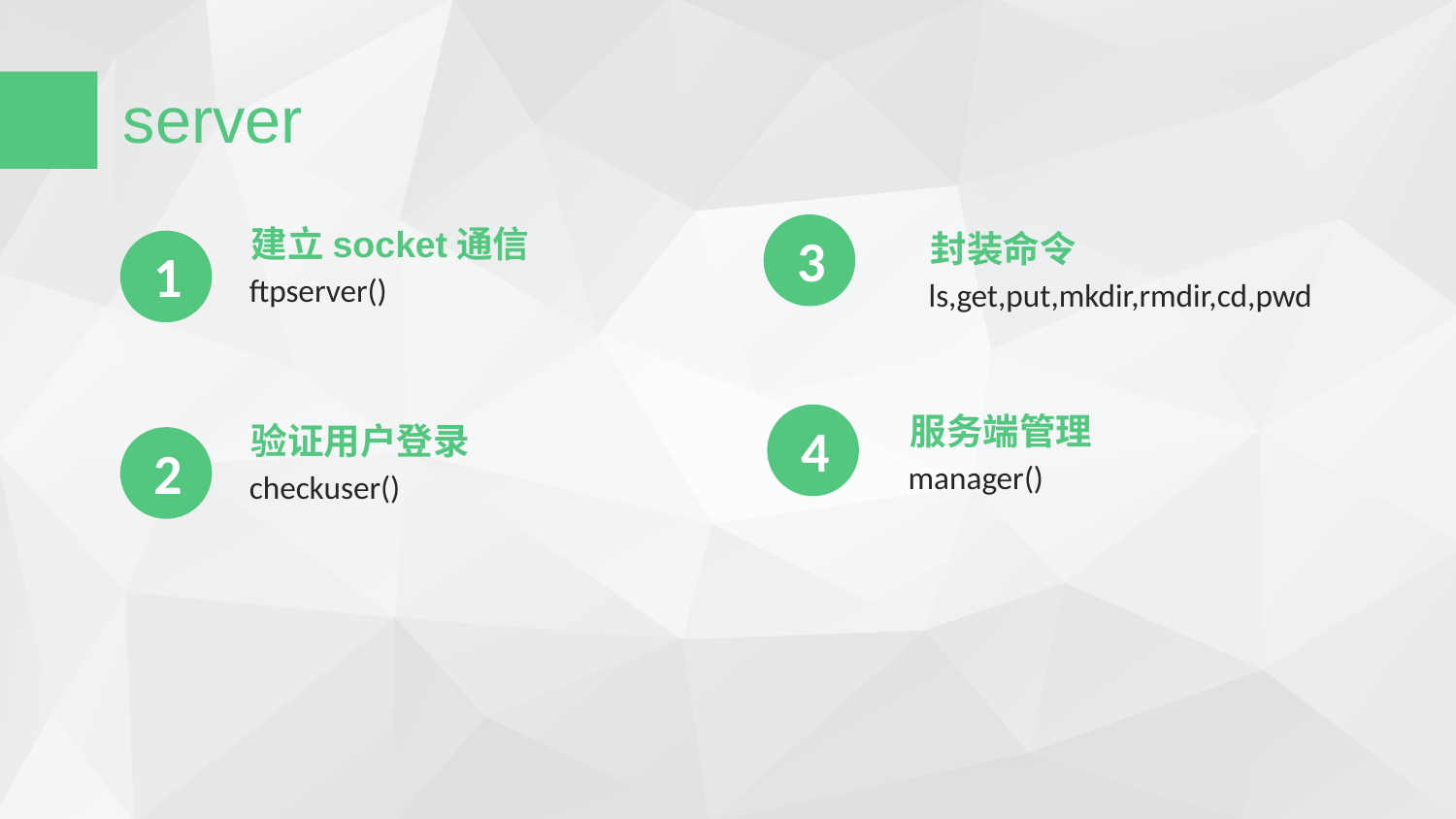

server

3
建立socket通信
ftpserver()
封装命令
ls,get,put,mkdir,rmdir,cd,pwd

1
服务端管理
manager()

4
验证用户登录
checkuser()

2